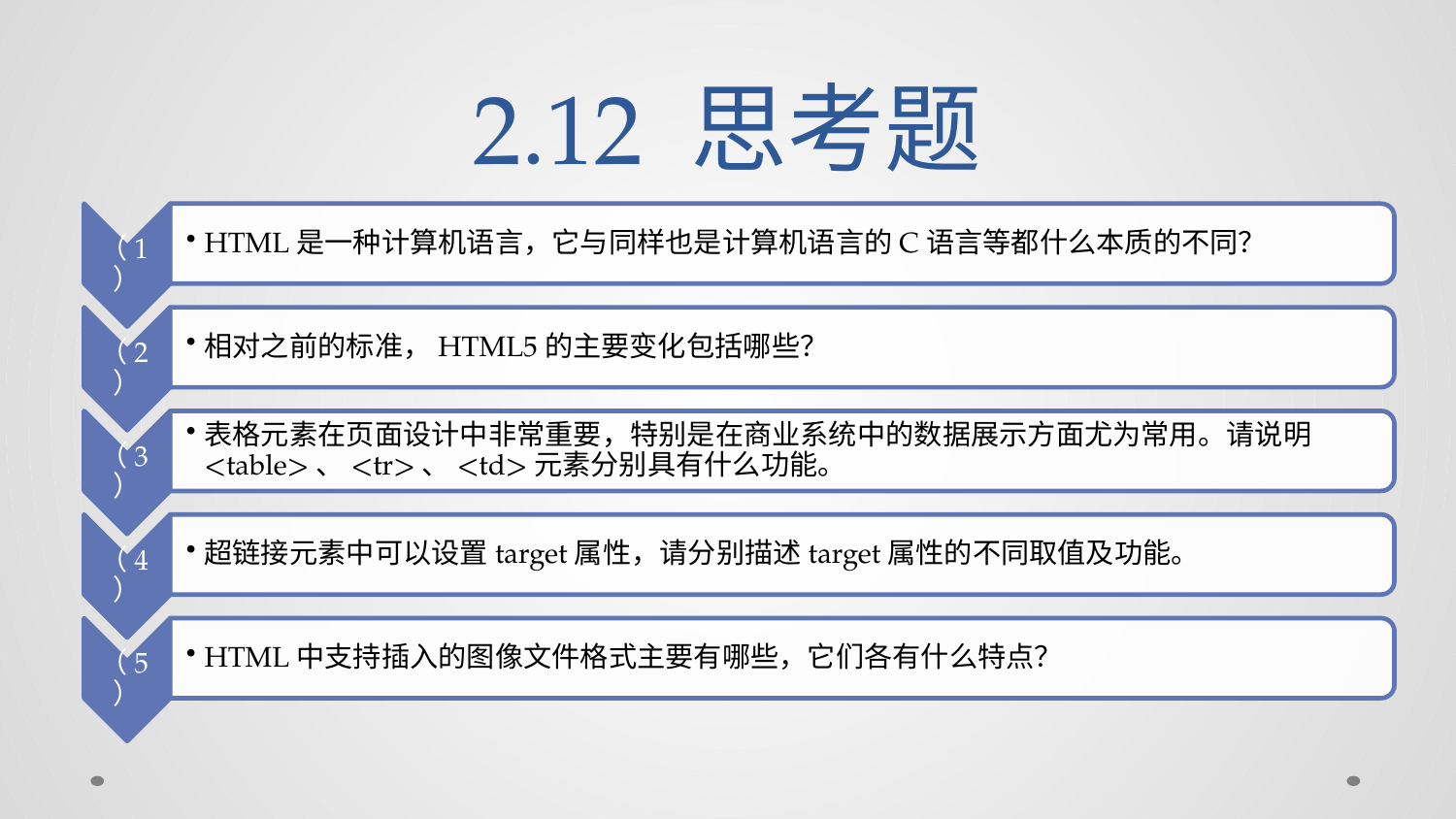

# 2.12 思考题
（1）
HTML是一种计算机语言，它与同样也是计算机语言的C语言等都什么本质的不同？
（2）
相对之前的标准，HTML5的主要变化包括哪些？
（3）
表格元素在页面设计中非常重要，特别是在商业系统中的数据展示方面尤为常用。请说明<table>、<tr>、<td>元素分别具有什么功能。
（4）
超链接元素中可以设置target属性，请分别描述target属性的不同取值及功能。
（5）
HTML中支持插入的图像文件格式主要有哪些，它们各有什么特点？